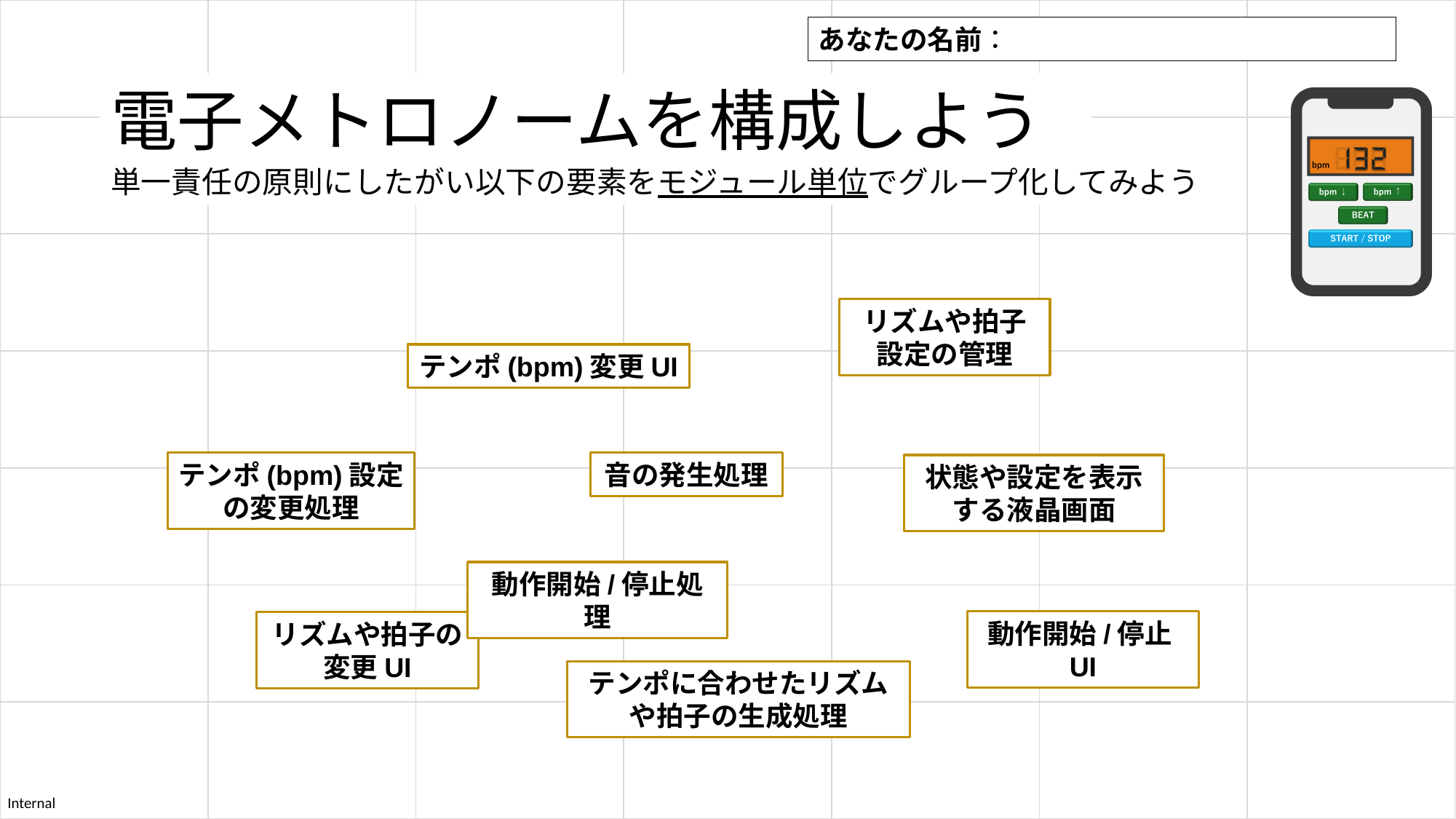

あなたの名前：
リズムや拍子設定の管理
テンポ(bpm)変更UI
テンポ(bpm)設定の変更処理
音の発生処理
状態や設定を表示する液晶画面
動作開始/停止処理
動作開始/停止UI
リズムや拍子の変更UI
テンポに合わせたリズムや拍子の生成処理